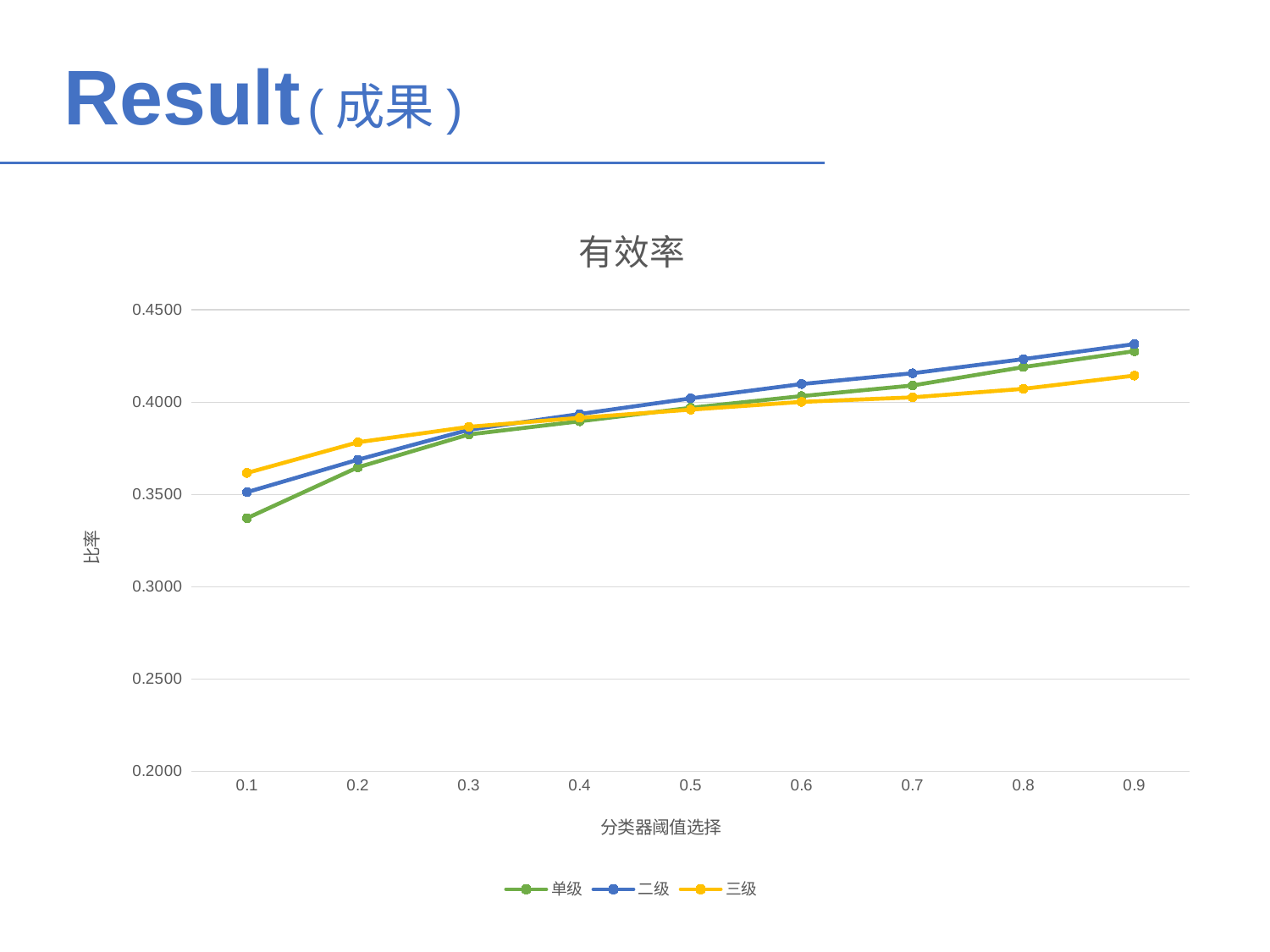

Result (成果)

### Chart: 有效率

| Category | 单级 | 二级 | 三级 |
|---|---|---|---|
| 0.1 | 0.33715846994535503 | 0.3512723845428841 | 0.36168478260869563 |
| 0.2 | 0.3647220315717227 | 0.36884531590413944 | 0.37830045523520484 |
| 0.3 | 0.38252126836813616 | 0.3850728155339806 | 0.38665607625099285 |
| 0.4 | 0.38966908797417277 | 0.3935905820797907 | 0.3915240423797881 |
| 0.5 | 0.3969823973176865 | 0.40207612456747405 | 0.39597989949748746 |
| 0.6 | 0.4033014769765422 | 0.4098312545854732 | 0.4001725625539258 |
| 0.7 | 0.4090497737556561 | 0.4156710628394104 | 0.40263157894736845 |
| 0.8 | 0.41904761904761906 | 0.42333333333333334 | 0.4072398190045249 |
| 0.9 | 0.4276422764227642 | 0.43148148148148147 | 0.4144212523719165 |